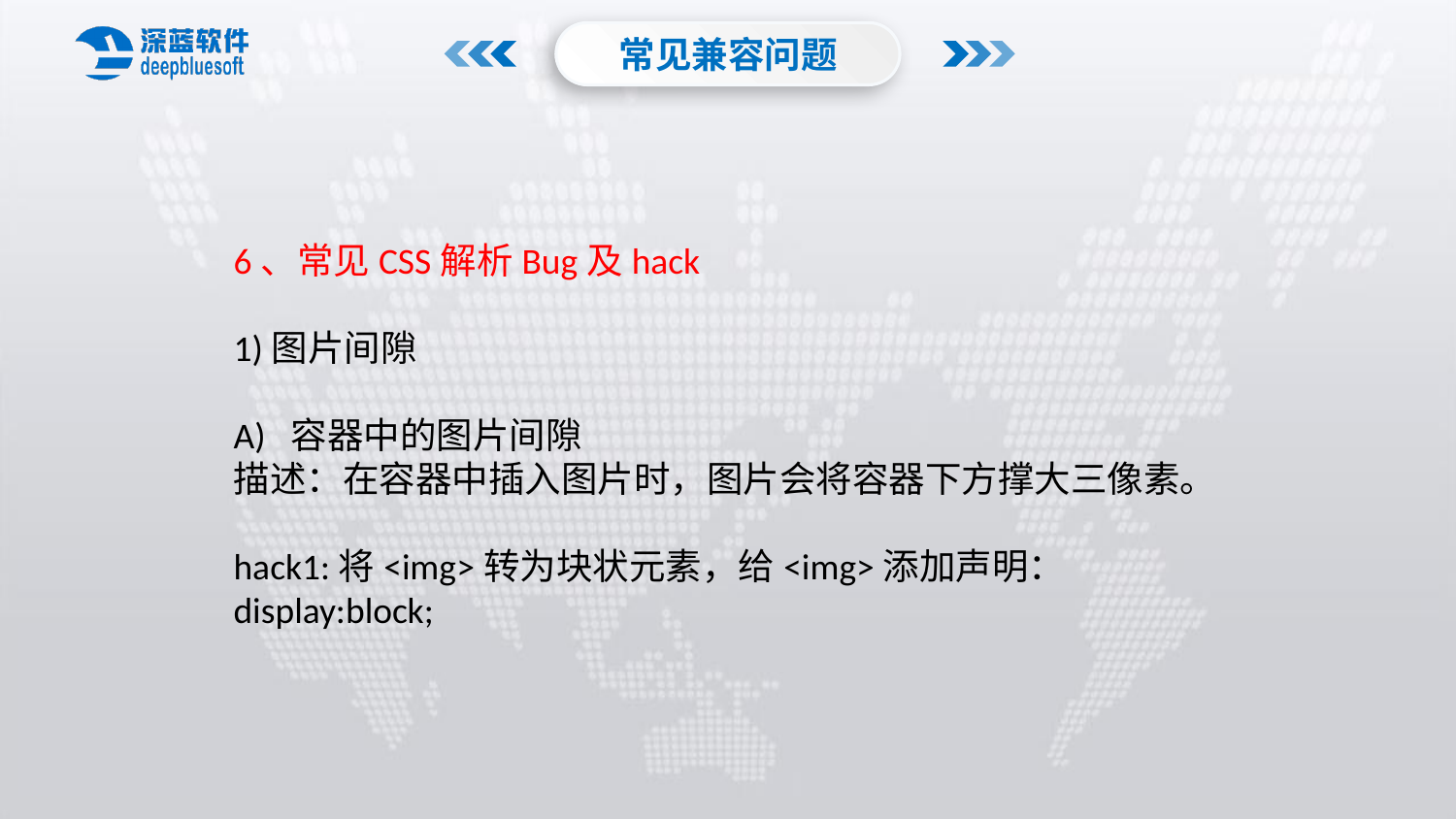

常见兼容问题

6、常见CSS解析Bug及hack

1)图片间隙

A)  容器中的图片间隙
描述：在容器中插入图片时，图片会将容器下方撑大三像素。

hack1:将<img>转为块状元素，给<img>添加声明：display:block;